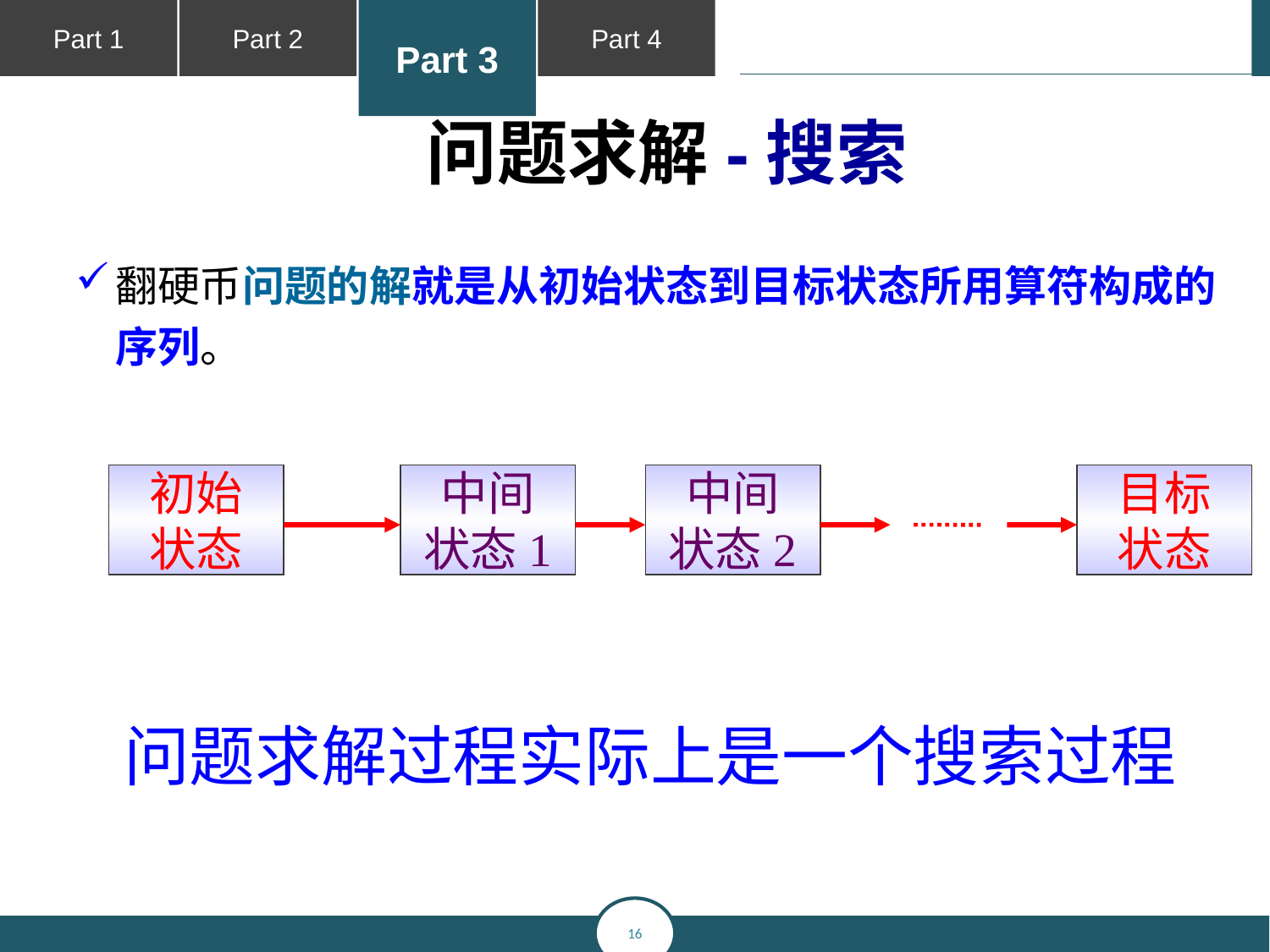

问题求解-搜索

翻硬币问题的解就是从初始状态到目标状态所用算符构成的序列。

初始
状态
中间
状态1
中间
状态2
目标
状态

问题求解过程实际上是一个搜索过程